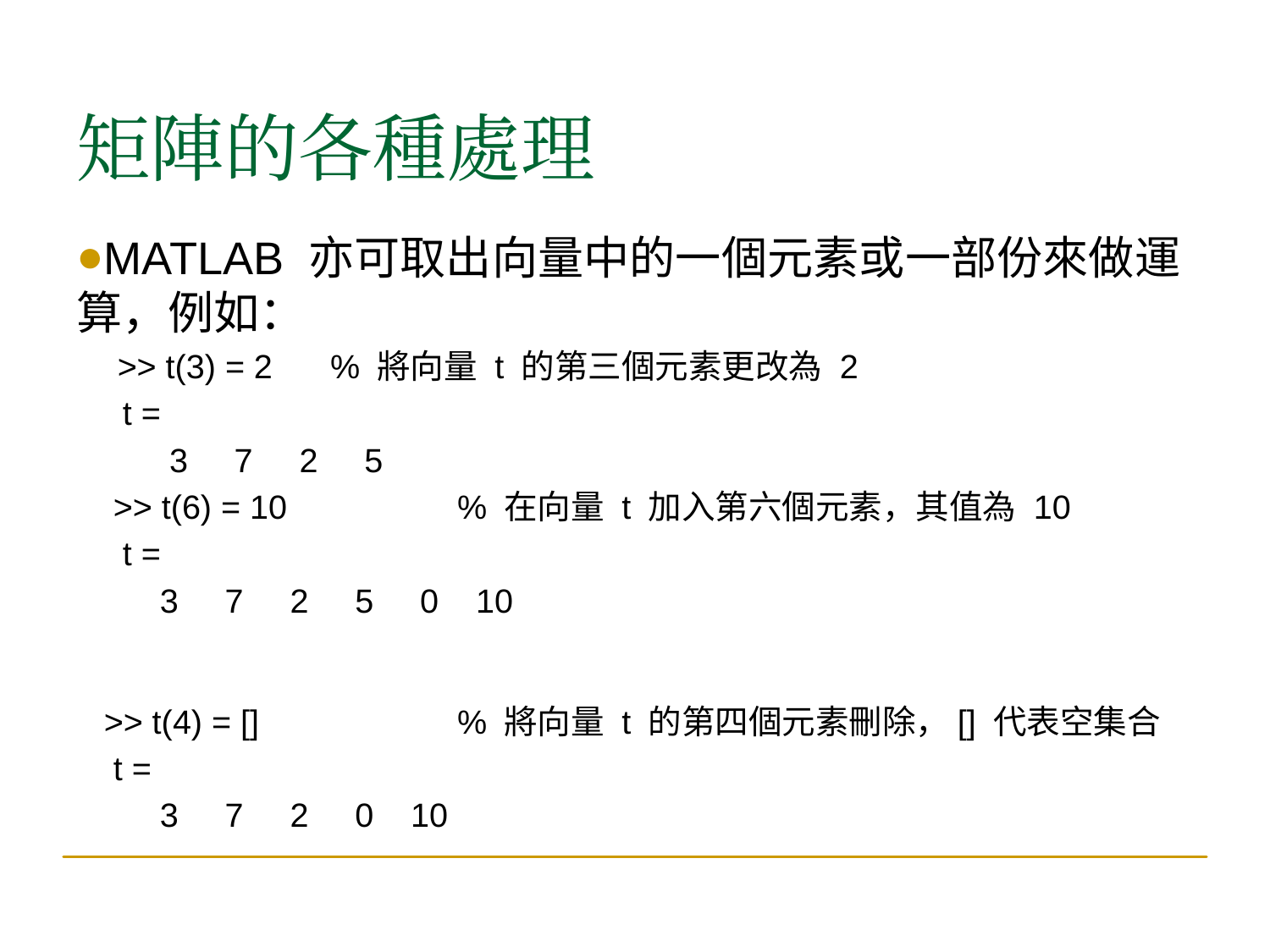

矩陣的各種處理
MATLAB 亦可取出向量中的一個元素或一部份來做運算，例如：
     >> t(3) = 2  	% 將向量 t 的第三個元素更改為 2
     t =
          3     7     2     5
    >> t(6) = 10		% 在向量 t 加入第六個元素，其值為 10
     t =
         3     7     2     5     0    10

   >> t(4) = []  		% 將向量 t 的第四個元素刪除，[] 代表空集合
    t =
         3     7     2     0    10